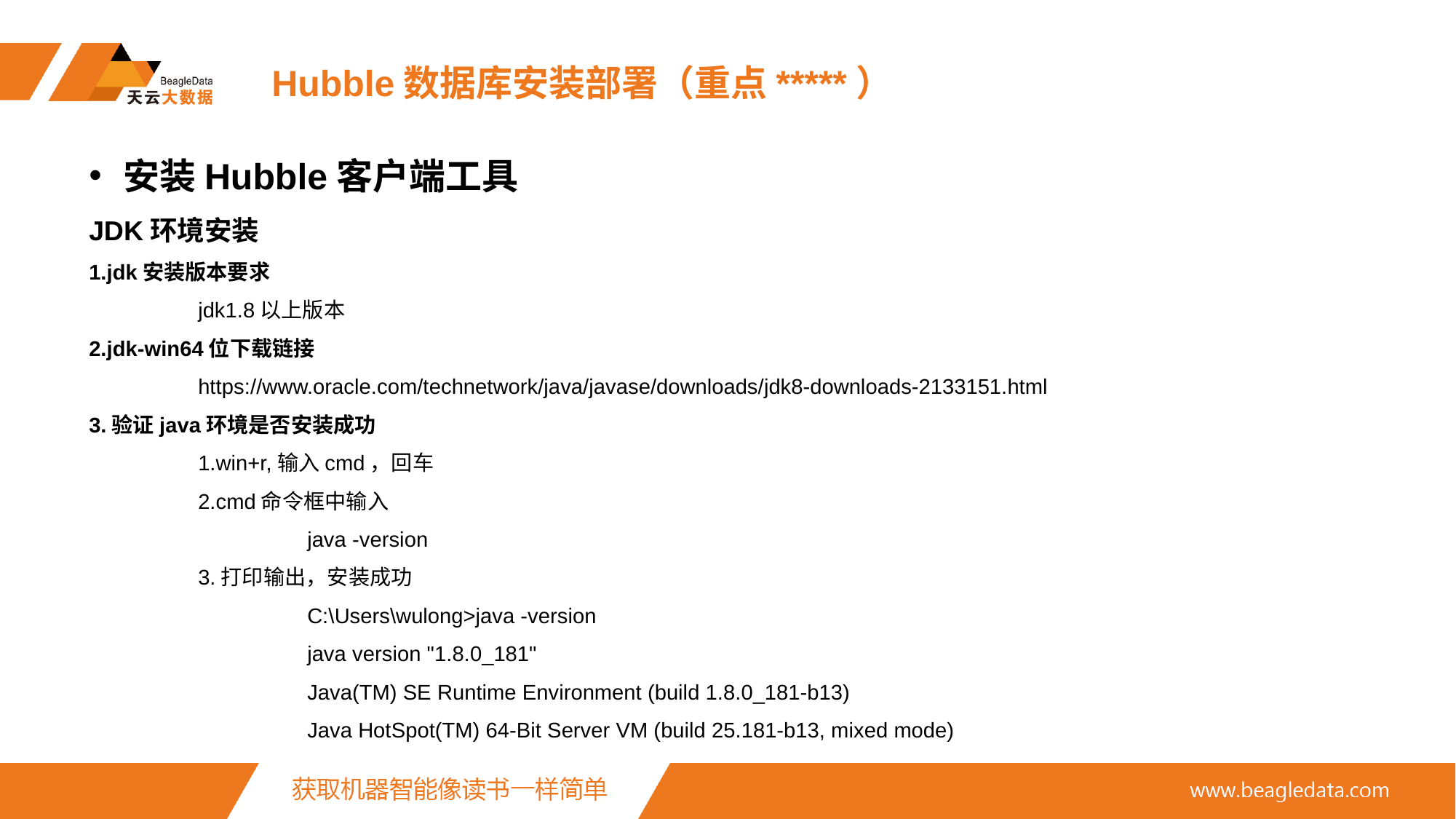

# Hubble数据库安装部署（重点*****）
安装Hubble客户端工具
JDK环境安装
1.jdk安装版本要求
	jdk1.8以上版本
2.jdk-win64位下载链接
	https://www.oracle.com/technetwork/java/javase/downloads/jdk8-downloads-2133151.html
3.验证java环境是否安装成功
	1.win+r,输入cmd，回车
	2.cmd命令框中输入
		java -version
	3.打印输出，安装成功
		C:\Users\wulong>java -version
	java version "1.8.0_181"
	Java(TM) SE Runtime Environment (build 1.8.0_181-b13)
	Java HotSpot(TM) 64-Bit Server VM (build 25.181-b13, mixed mode)